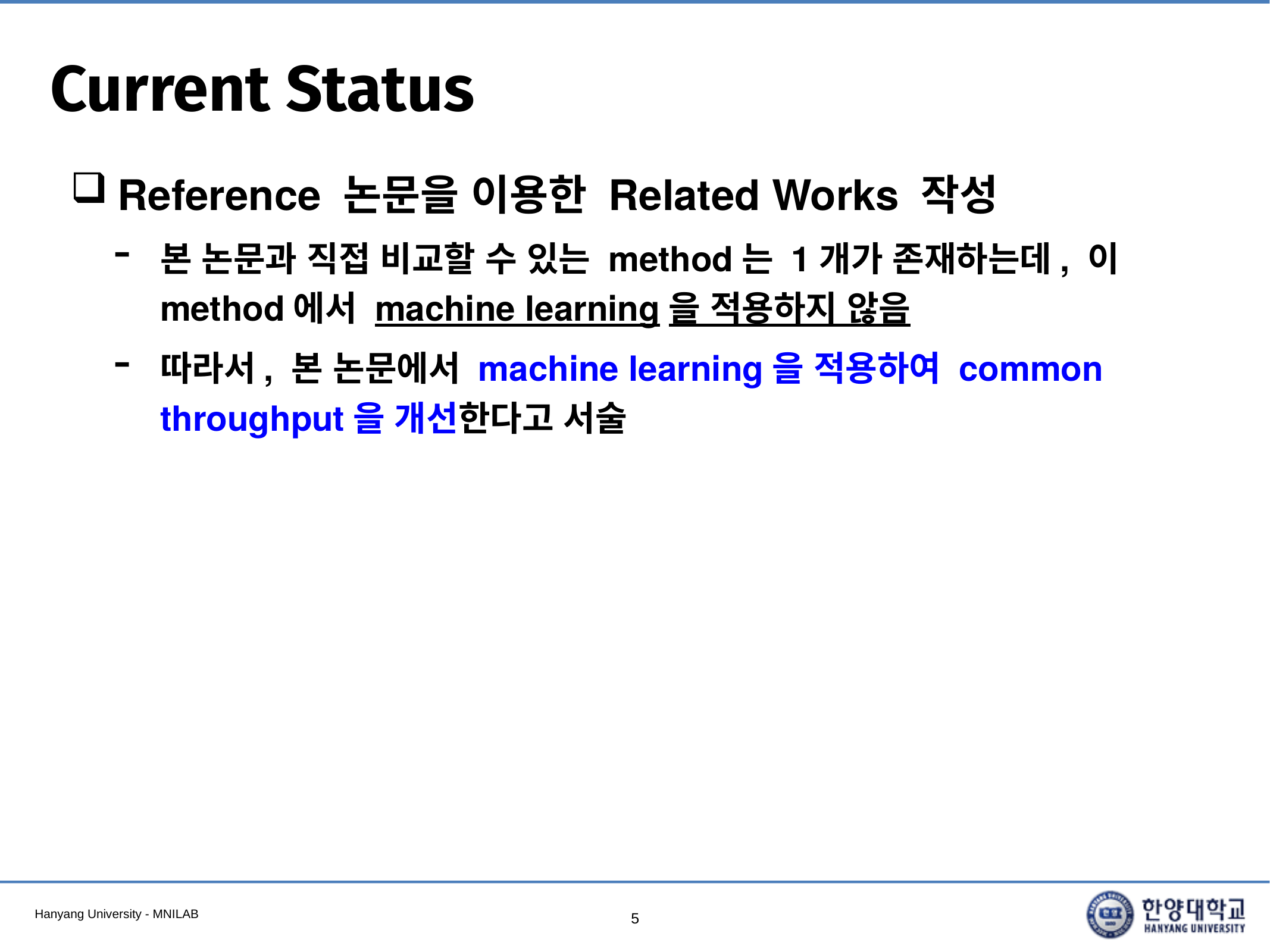

# Current Status
Reference 논문을 이용한 Related Works 작성
본 논문과 직접 비교할 수 있는 method는 1개가 존재하는데, 이 method에서 machine learning을 적용하지 않음
따라서, 본 논문에서 machine learning을 적용하여 common throughput을 개선한다고 서술
5